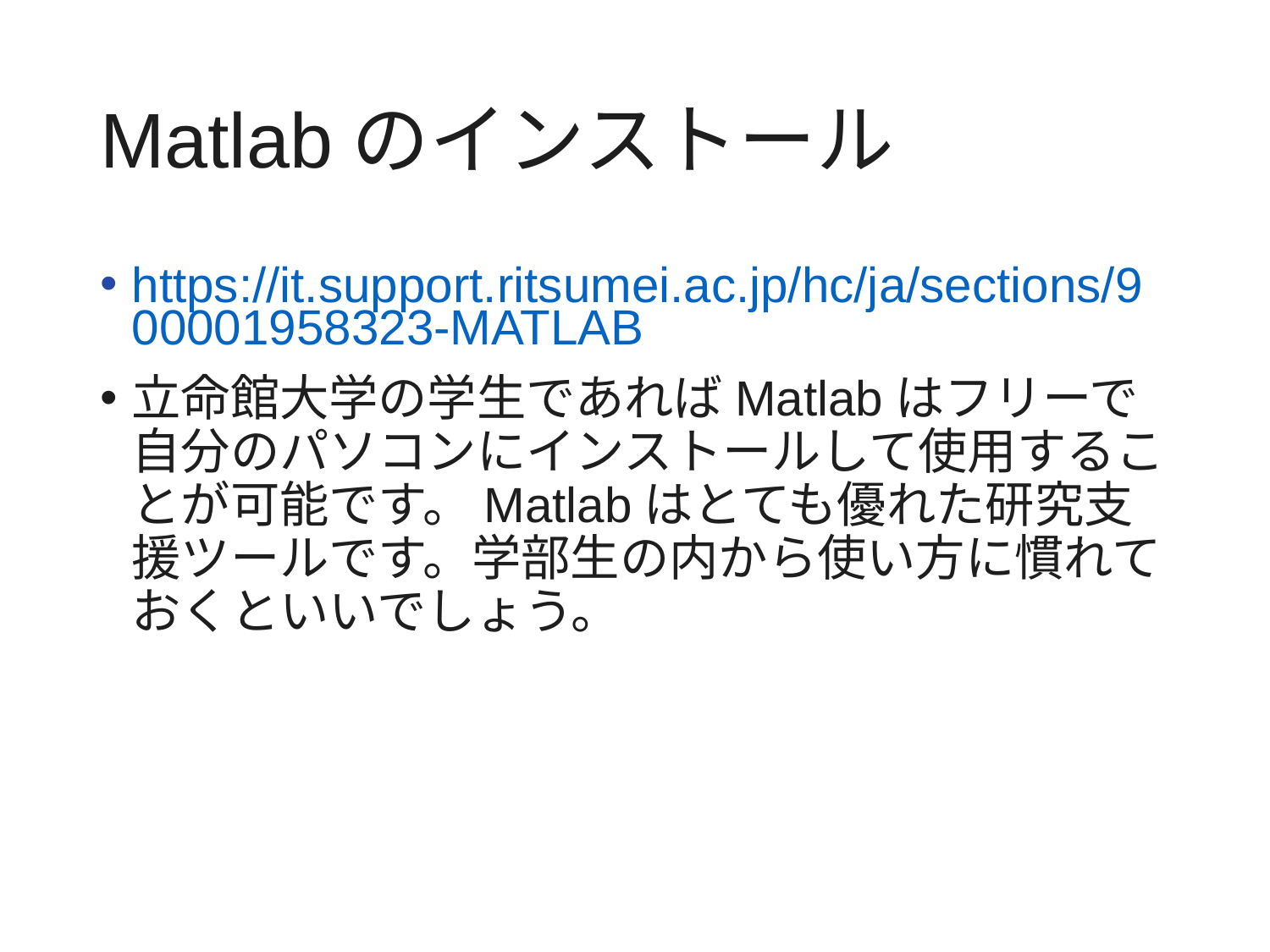

# Matlabのインストール
https://it.support.ritsumei.ac.jp/hc/ja/sections/900001958323-MATLAB
立命館大学の学生であればMatlabはフリーで自分のパソコンにインストールして使用することが可能です。Matlabはとても優れた研究支援ツールです。学部生の内から使い方に慣れておくといいでしょう。